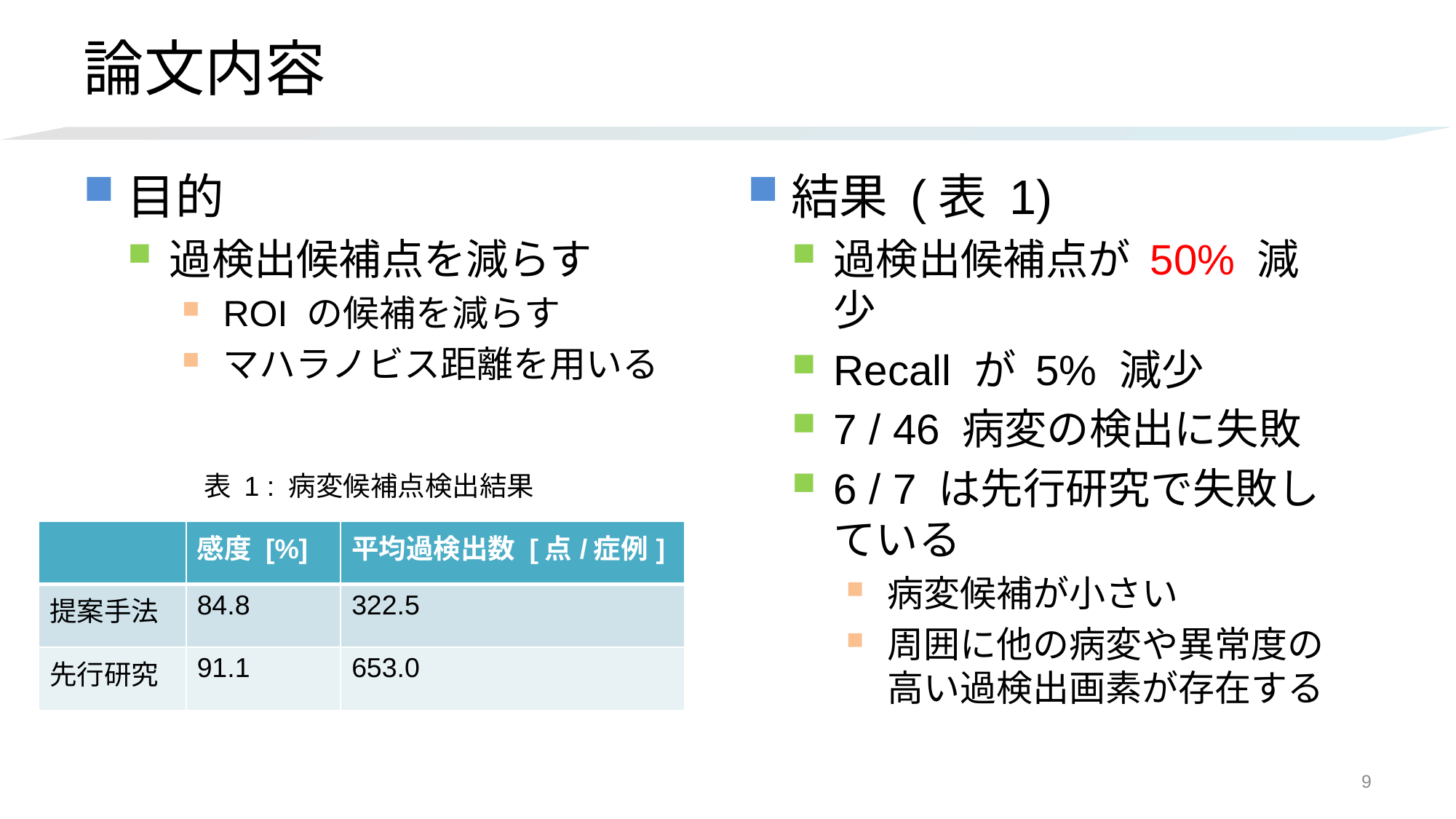

# 論文内容
目的
過検出候補点を減らす
ROI の候補を減らす
マハラノビス距離を用いる
結果 (表 1)
過検出候補点が 50% 減少
Recall が 5% 減少
7 / 46 病変の検出に失敗
6 / 7 は先行研究で失敗している
病変候補が小さい
周囲に他の病変や異常度の高い過検出画素が存在する

表 1 : 病変候補点検出結果
|  | 感度 [%] | 平均過検出数 [点/症例] |
| --- | --- | --- |
| 提案手法 | 84.8 | 322.5 |
| 先行研究 | 91.1 | 653.0 |
9